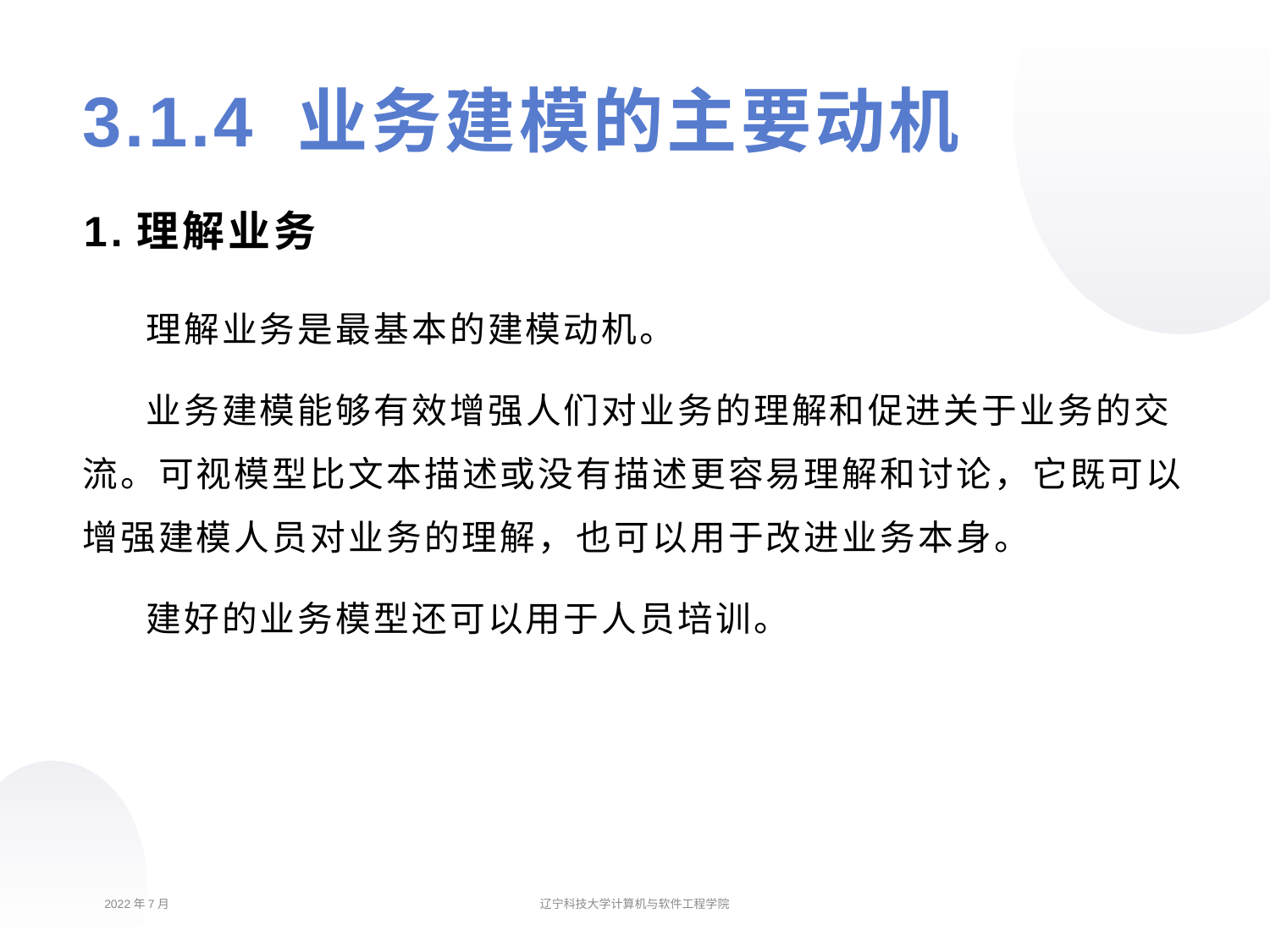

# 3.1.4 业务建模的主要动机
1.理解业务

理解业务是最基本的建模动机。
业务建模能够有效增强人们对业务的理解和促进关于业务的交流。可视模型比文本描述或没有描述更容易理解和讨论，它既可以增强建模人员对业务的理解，也可以用于改进业务本身。
建好的业务模型还可以用于人员培训。

2022年7月
辽宁科技大学计算机与软件工程学院
27